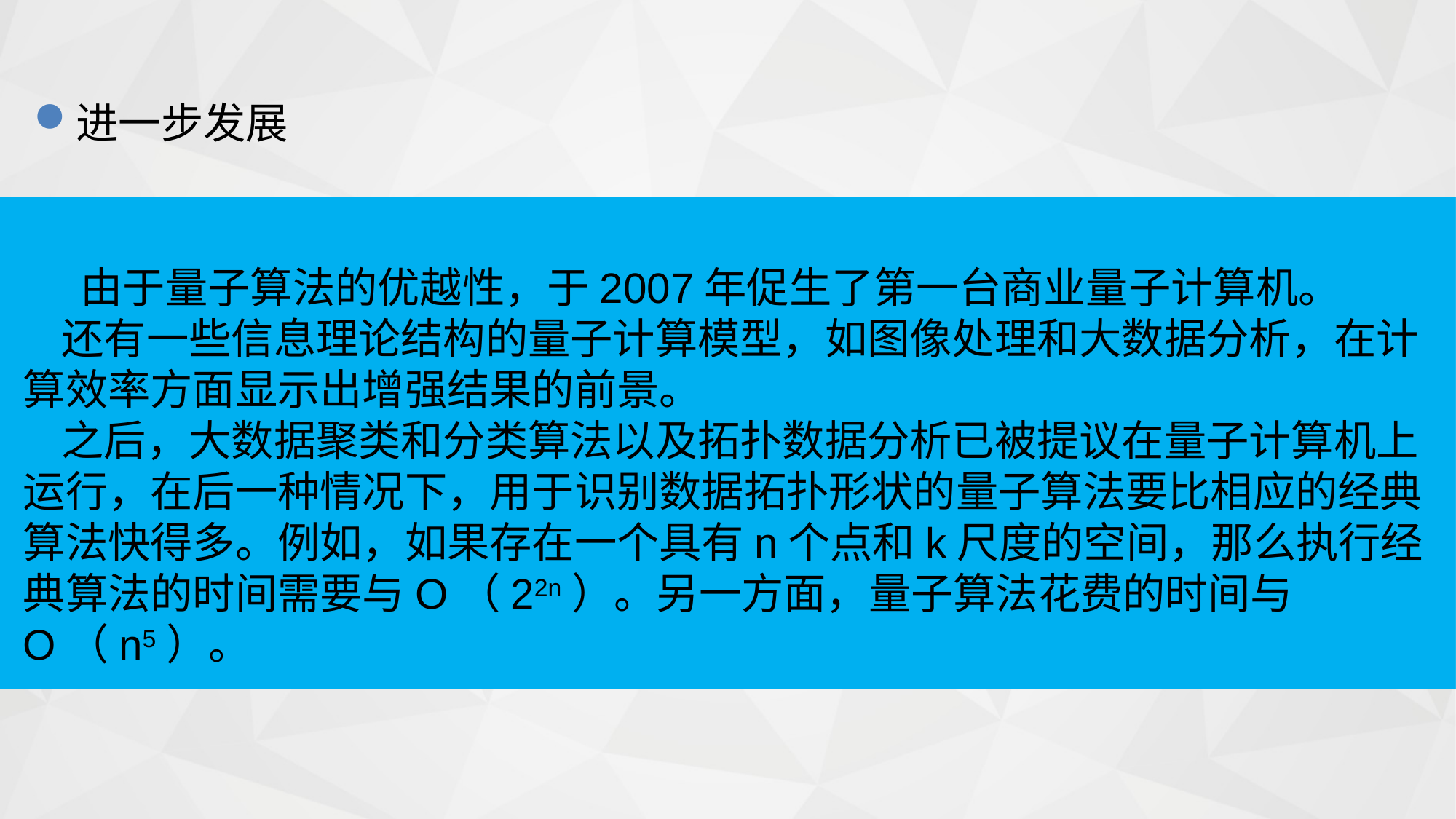

进一步发展

     由于量子算法的优越性，于2007年促生了第一台商业量子计算机。
   还有一些信息理论结构的量子计算模型，如图像处理和大数据分析，在计算效率方面显示出增强结果的前景。
   之后，大数据聚类和分类算法以及拓扑数据分析已被提议在量子计算机上运行，在后一种情况下，用于识别数据拓扑形状的量子算法要比相应的经典算法快得多。例如，如果存在一个具有n个点和k尺度的空间，那么执行经典算法的时间需要与O（22n）。另一方面，量子算法花费的时间与O（n5）。
Actually, boundary deletions result in an apparent complete fusion of adjacent TADs causing ectopic enhancer–promoter interaction, gene expression, and pathogenic phenotypes.
事实上，边界的缺失会导致相邻TAD的明显完全融合，导致异位增强子 - 启动子相互作用，非活性基因表达和导致致病表型.